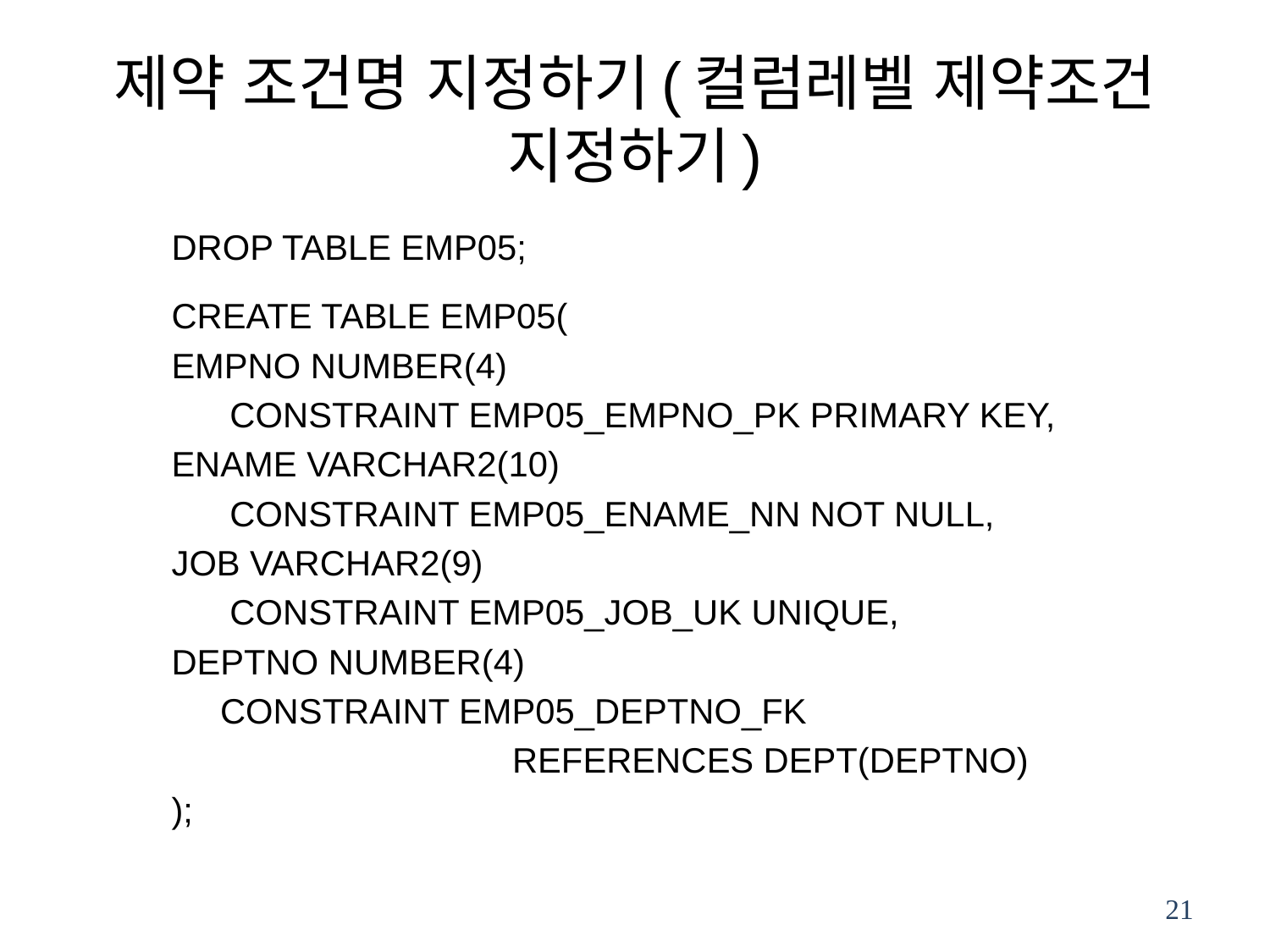

# 제약 조건명 지정하기(컬럼레벨 제약조건 지정하기)
DROP TABLE EMP05;

CREATE TABLE EMP05(
EMPNO NUMBER(4)
      CONSTRAINT EMP05_EMPNO_PK PRIMARY KEY,
ENAME VARCHAR2(10)
      CONSTRAINT EMP05_ENAME_NN NOT NULL,
JOB VARCHAR2(9)
      CONSTRAINT EMP05_JOB_UK UNIQUE,
DEPTNO NUMBER(4)
     CONSTRAINT EMP05_DEPTNO_FK
                                   REFERENCES DEPT(DEPTNO)
);
21